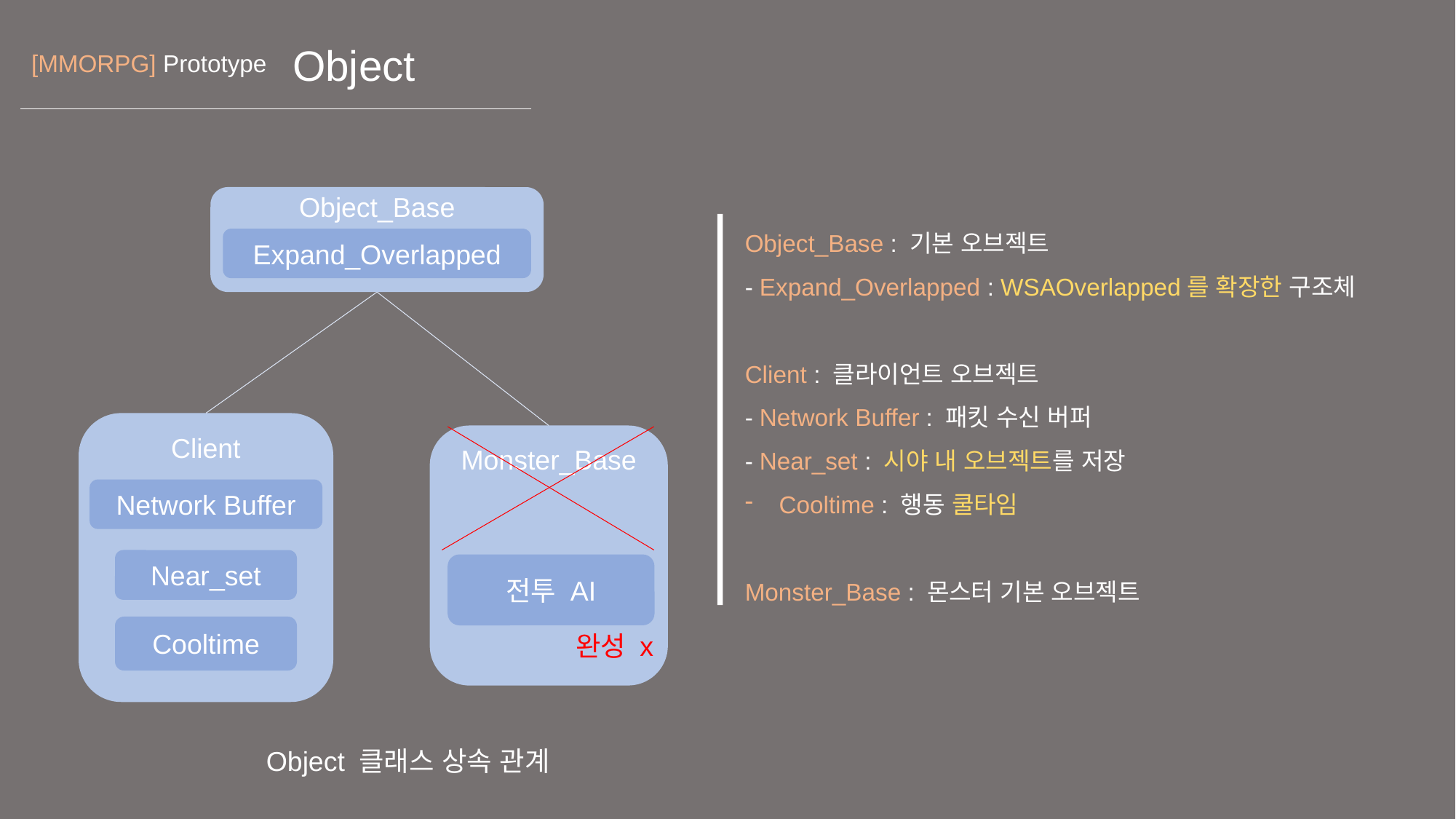

# Object
[MMORPG] Prototype
Object_Base

Object_Base : 기본 오브젝트
- Expand_Overlapped : WSAOverlapped를 확장한 구조체

Client : 클라이언트 오브젝트
- Network Buffer : 패킷 수신 버퍼
- Near_set : 시야 내 오브젝트를 저장
Cooltime : 행동 쿨타임

Monster_Base : 몬스터 기본 오브젝트
Expand_Overlapped
Client

Monster_Base
Network Buffer
Near_set
전투 AI
Cooltime
완성 x
  Object 클래스 상속 관계